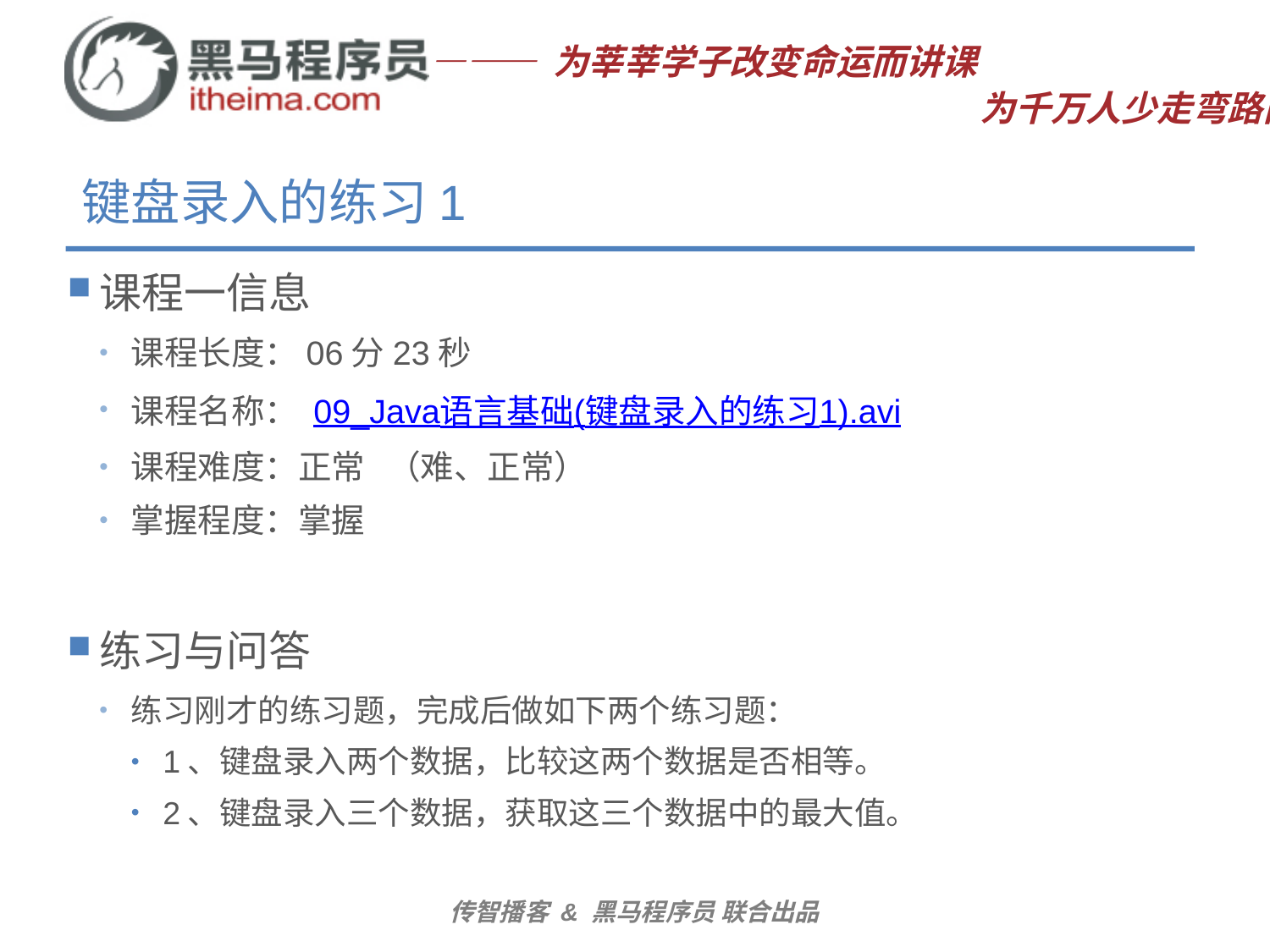

# 键盘录入的练习1
课程一信息
课程长度：06分23秒
课程名称： 09_Java语言基础(键盘录入的练习1).avi
课程难度：正常   （难、正常）
掌握程度：掌握

练习与问答
练习刚才的练习题，完成后做如下两个练习题：
1、键盘录入两个数据，比较这两个数据是否相等。
2、键盘录入三个数据，获取这三个数据中的最大值。